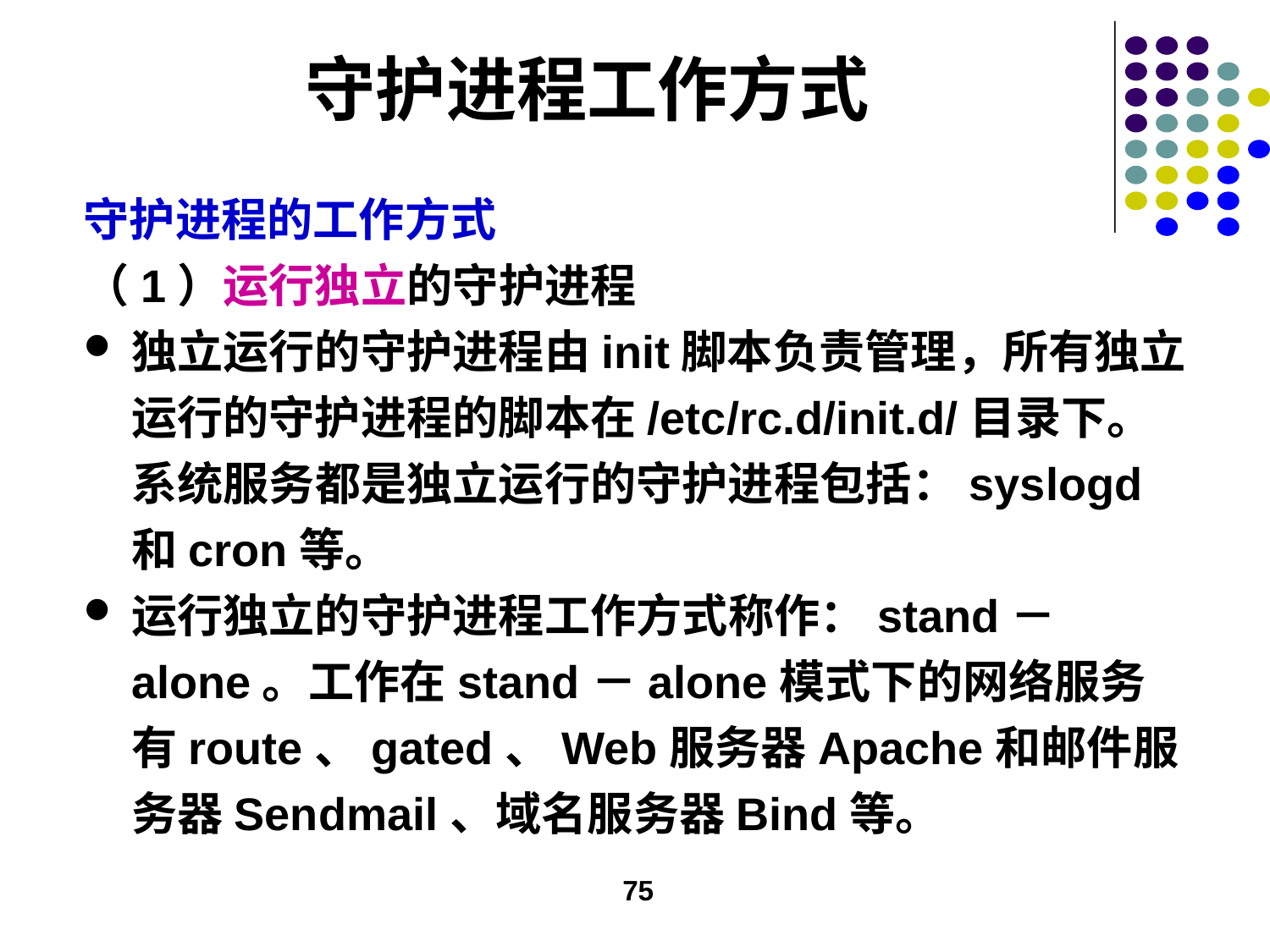

# 守护进程工作方式
守护进程的工作方式
（1）运行独立的守护进程
独立运行的守护进程由init脚本负责管理，所有独立运行的守护进程的脚本在/etc/rc.d/init.d/目录下。系统服务都是独立运行的守护进程包括：syslogd和cron等。
运行独立的守护进程工作方式称作：stand－alone。工作在stand－alone模式下的网络服务有route、gated、Web服务器Apache和邮件服务器Sendmail、域名服务器Bind等。

75